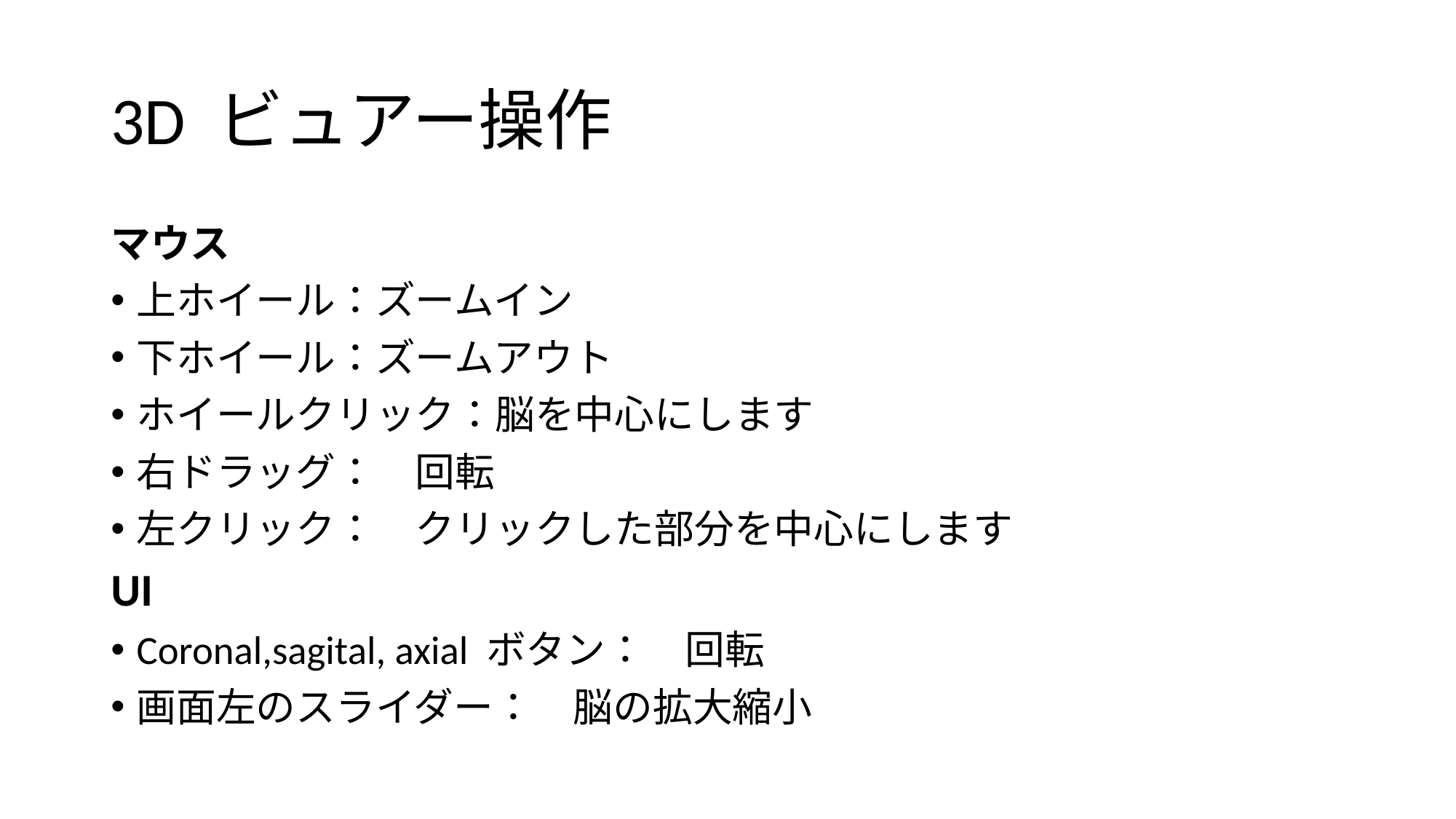

# 3D ビュアー操作
マウス
上ホイール：ズームイン
下ホイール：ズームアウト
ホイールクリック：脳を中心にします
右ドラッグ：　回転
左クリック：　クリックした部分を中心にします
UI
Coronal,sagital, axial ボタン：　回転
画面左のスライダー：　脳の拡大縮小